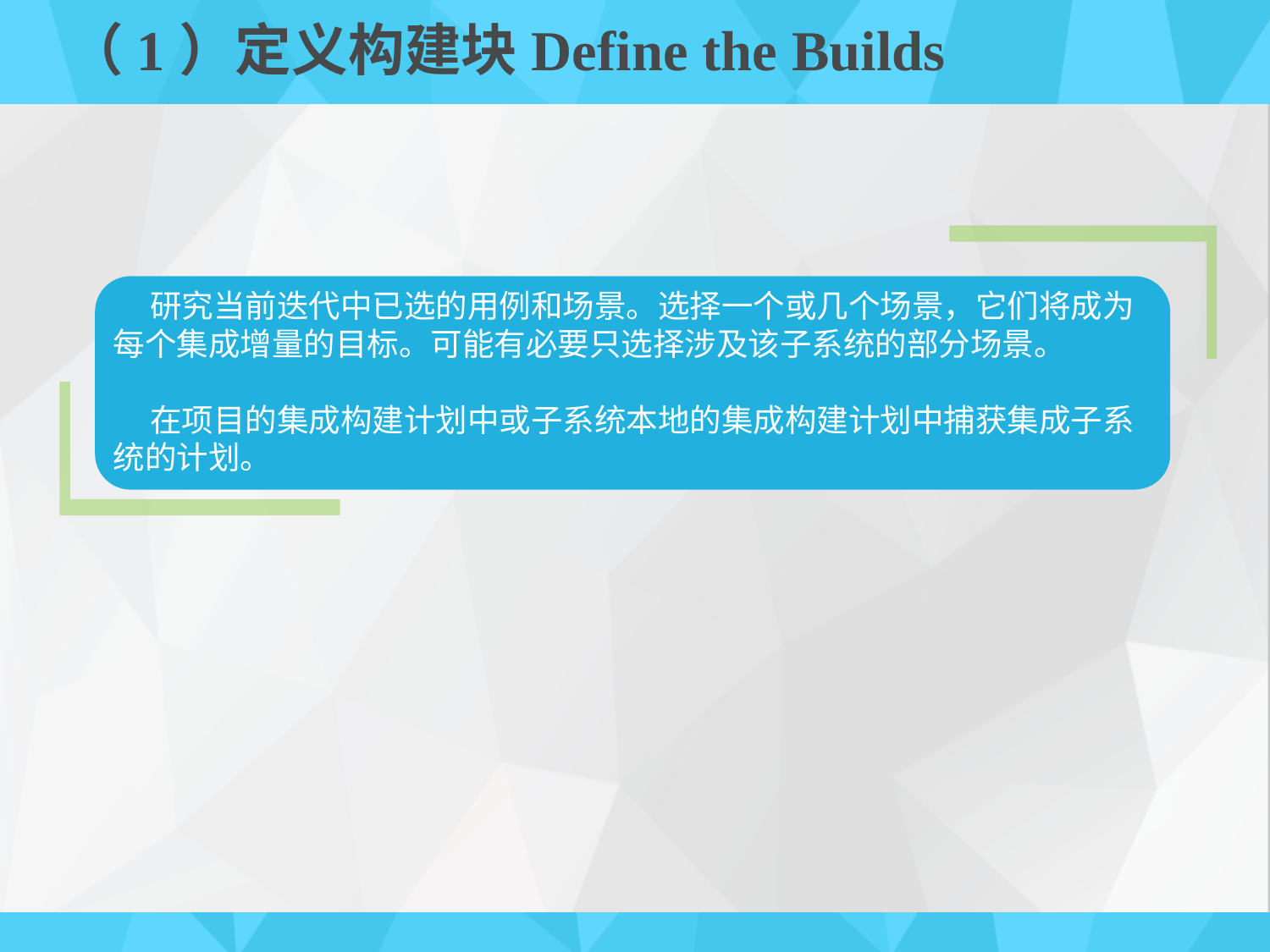

# （1）定义构建块Define the Builds

    研究当前迭代中已选的用例和场景。选择一个或几个场景，它们将成为每个集成增量的目标。可能有必要只选择涉及该子系统的部分场景。

    在项目的集成构建计划中或子系统本地的集成构建计划中捕获集成子系统的计划。